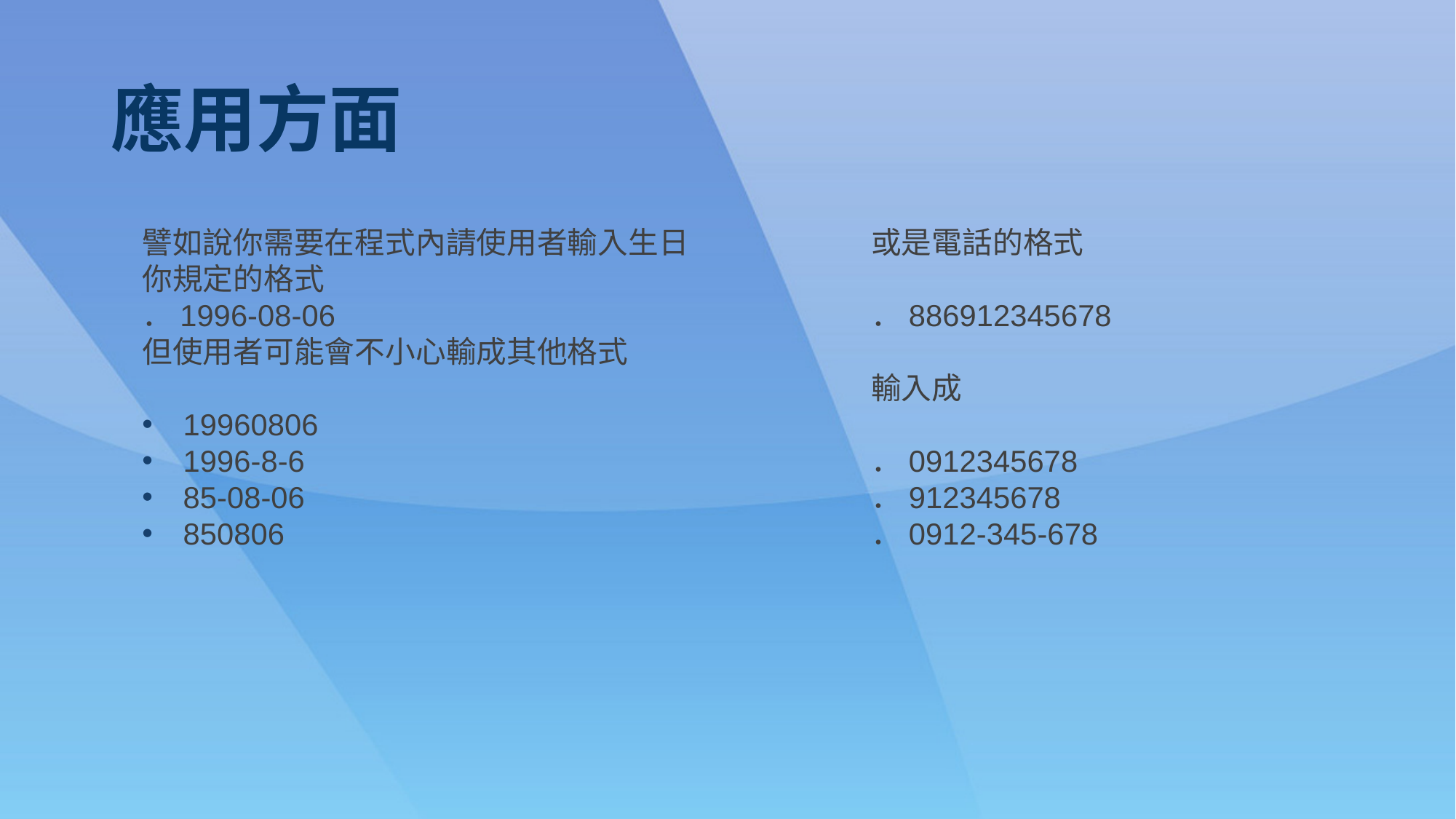

# 應用方面
譬如說你需要在程式內請使用者輸入生日
你規定的格式
．1996-08-06
但使用者可能會不小心輸成其他格式
19960806
1996-8-6
85-08-06
850806

或是電話的格式

．886912345678

輸入成

．0912345678
．912345678
．0912-345-678